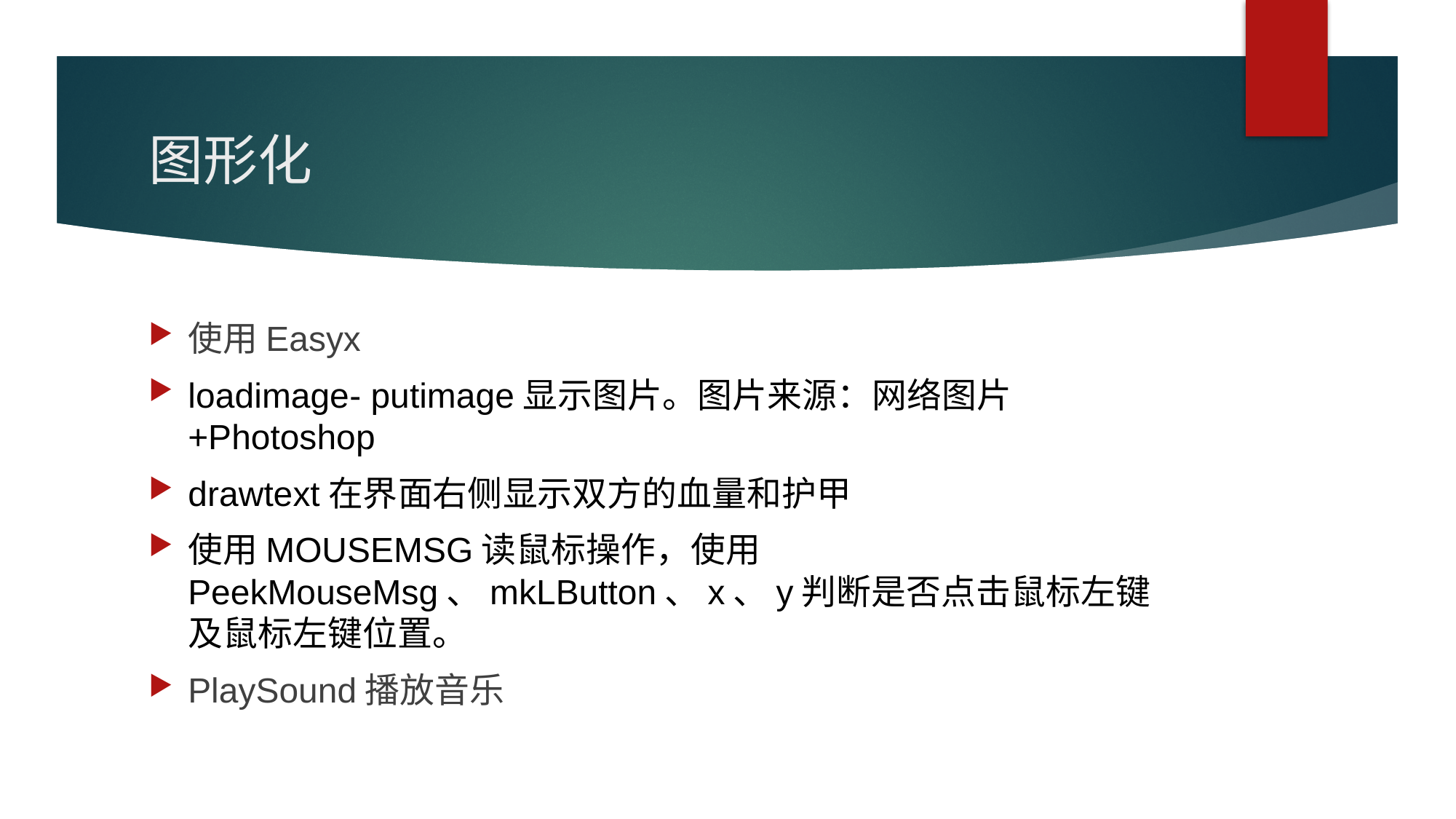

# 图形化
使用Easyx
loadimage- putimage显示图片。图片来源：网络图片+Photoshop
drawtext在界面右侧显示双方的血量和护甲
使用MOUSEMSG读鼠标操作，使用PeekMouseMsg、mkLButton、x、y判断是否点击鼠标左键及鼠标左键位置。
PlaySound播放音乐